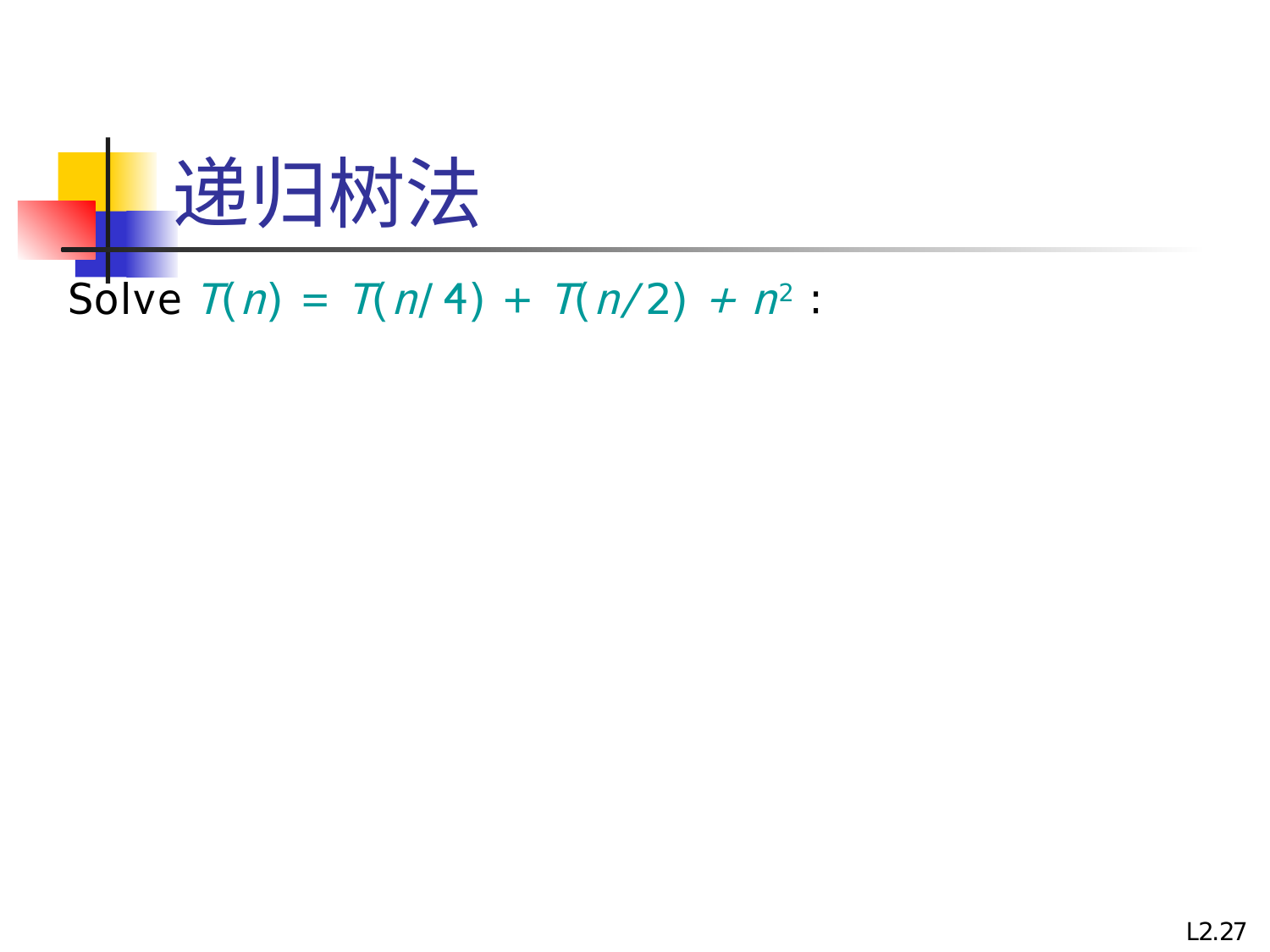

# 递归树法
Solve T(n) = T(n/4) + T(n/2) + n2  :
L2.27